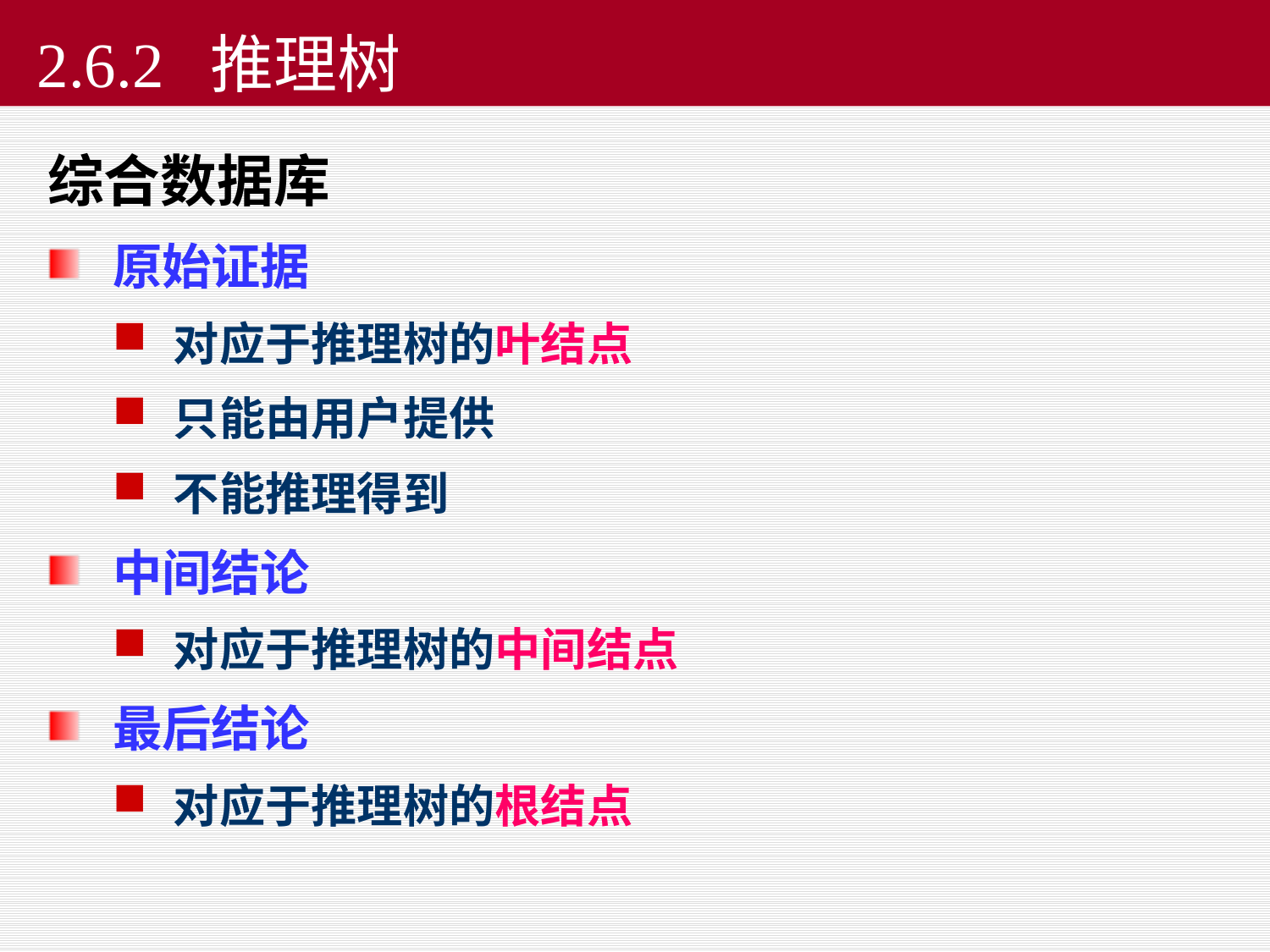

2.6.2  推理树
综合数据库
原始证据
对应于推理树的叶结点
只能由用户提供
不能推理得到
中间结论
对应于推理树的中间结点
最后结论
对应于推理树的根结点